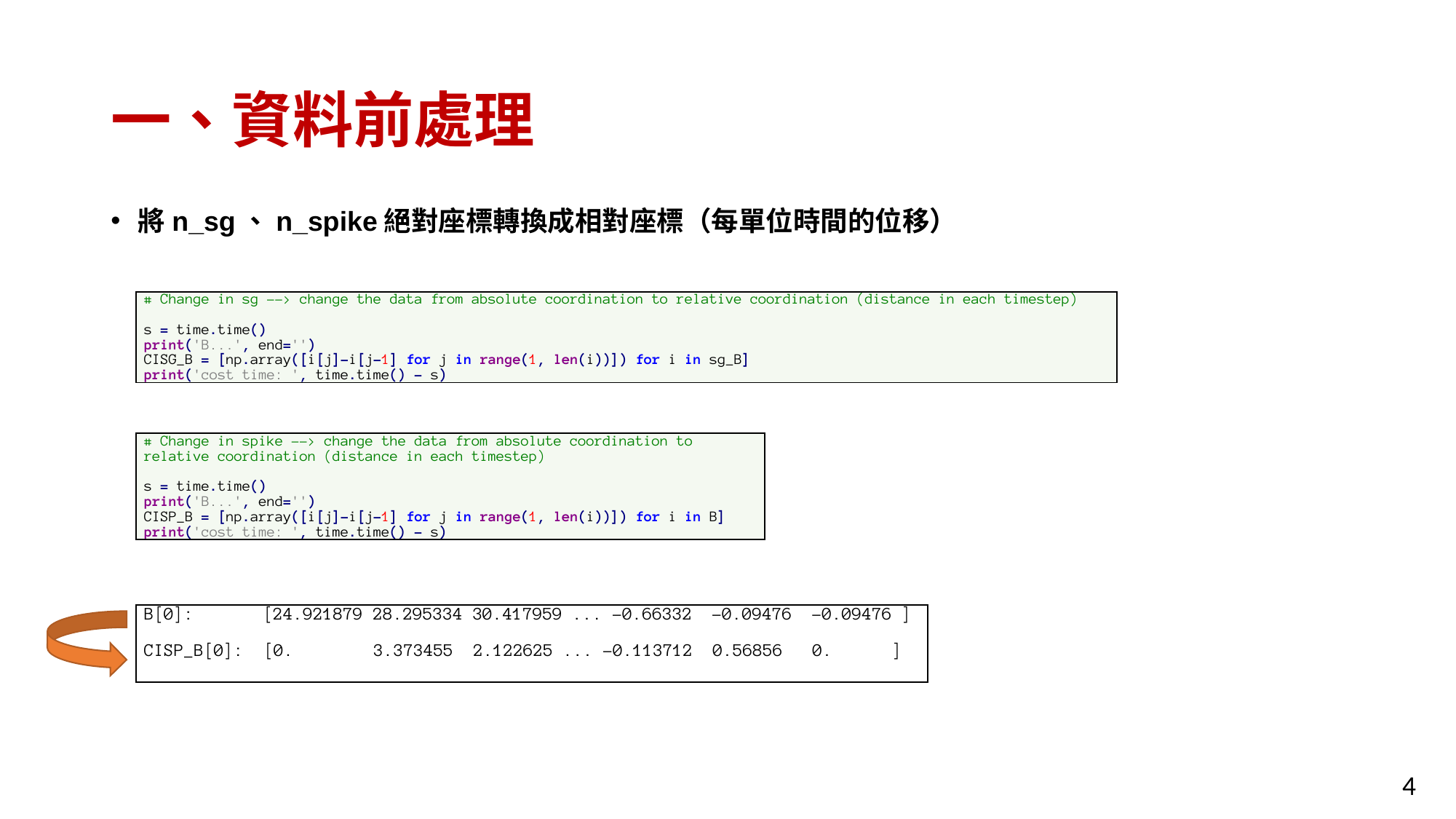

# 一、資料前處理
將n_sg、n_spike絕對座標轉換成相對座標（每單位時間的位移）
| # Change in sg --> change the data from absolute coordination to relative coordination (distance in each timestep)   s = time.time() print('B...', end='') CISG\_B = [np.array([i[j]-i[j-1] for j in range(1, len(i))]) for i in sg\_B] print('cost time: ', time.time() - s) |
| --- |
| # Change in spike --> change the data from absolute coordination to relative coordination (distance in each timestep)   s = time.time() print('B...', end='') CISP\_B = [np.array([i[j]-i[j-1] for j in range(1, len(i))]) for i in B] print('cost time: ', time.time() - s) |
| --- |
| B[0]: [24.921879 28.295334 30.417959 ... -0.66332 -0.09476 -0.09476 ] CISP\_B[0]: [0. 3.373455 2.122625 ... -0.113712 0.56856 0. ] |
| --- |